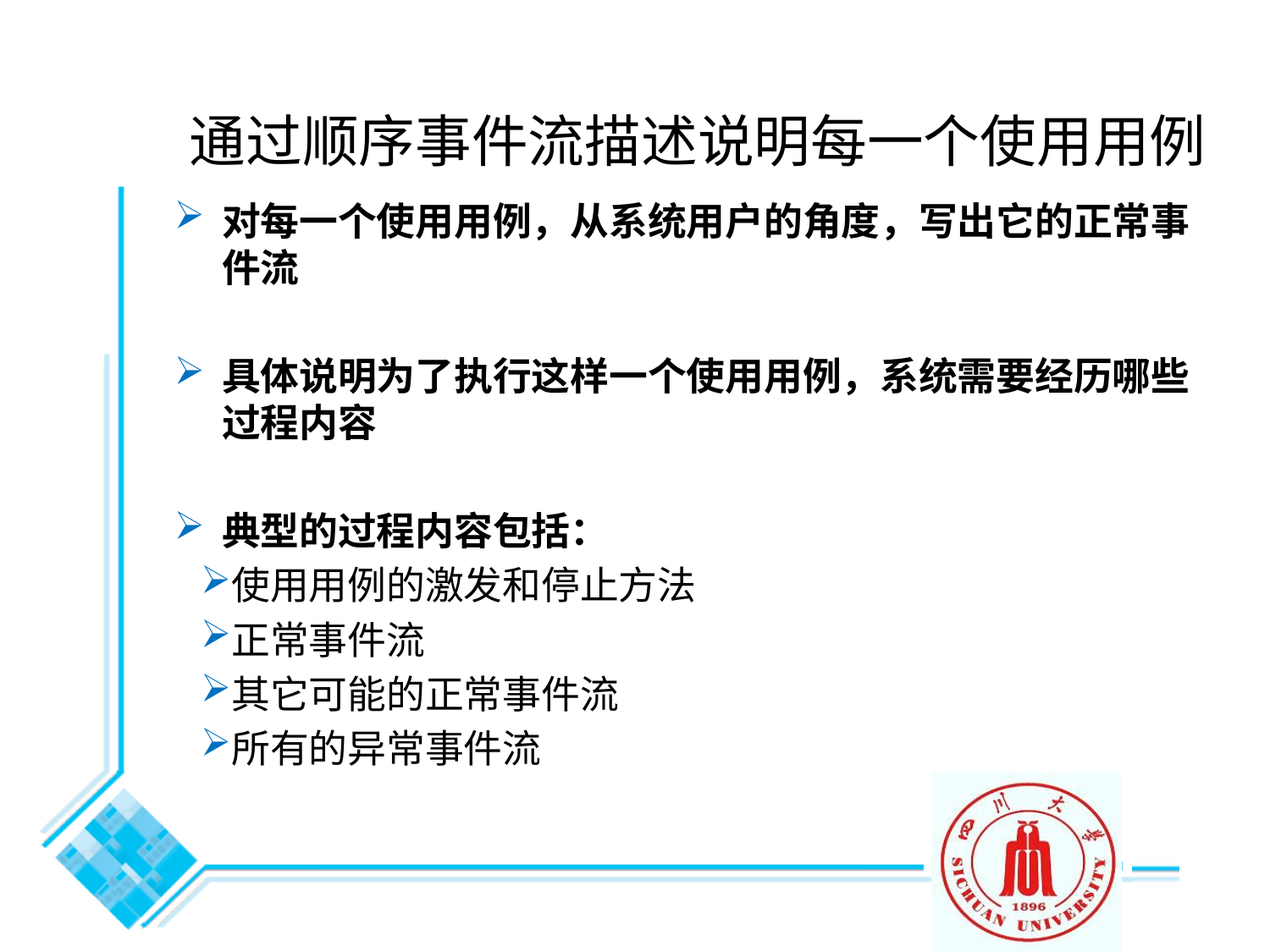

# 通过顺序事件流描述说明每一个使用用例
对每一个使用用例，从系统用户的角度，写出它的正常事件流

具体说明为了执行这样一个使用用例，系统需要经历哪些过程内容

典型的过程内容包括：
使用用例的激发和停止方法
正常事件流
其它可能的正常事件流
所有的异常事件流